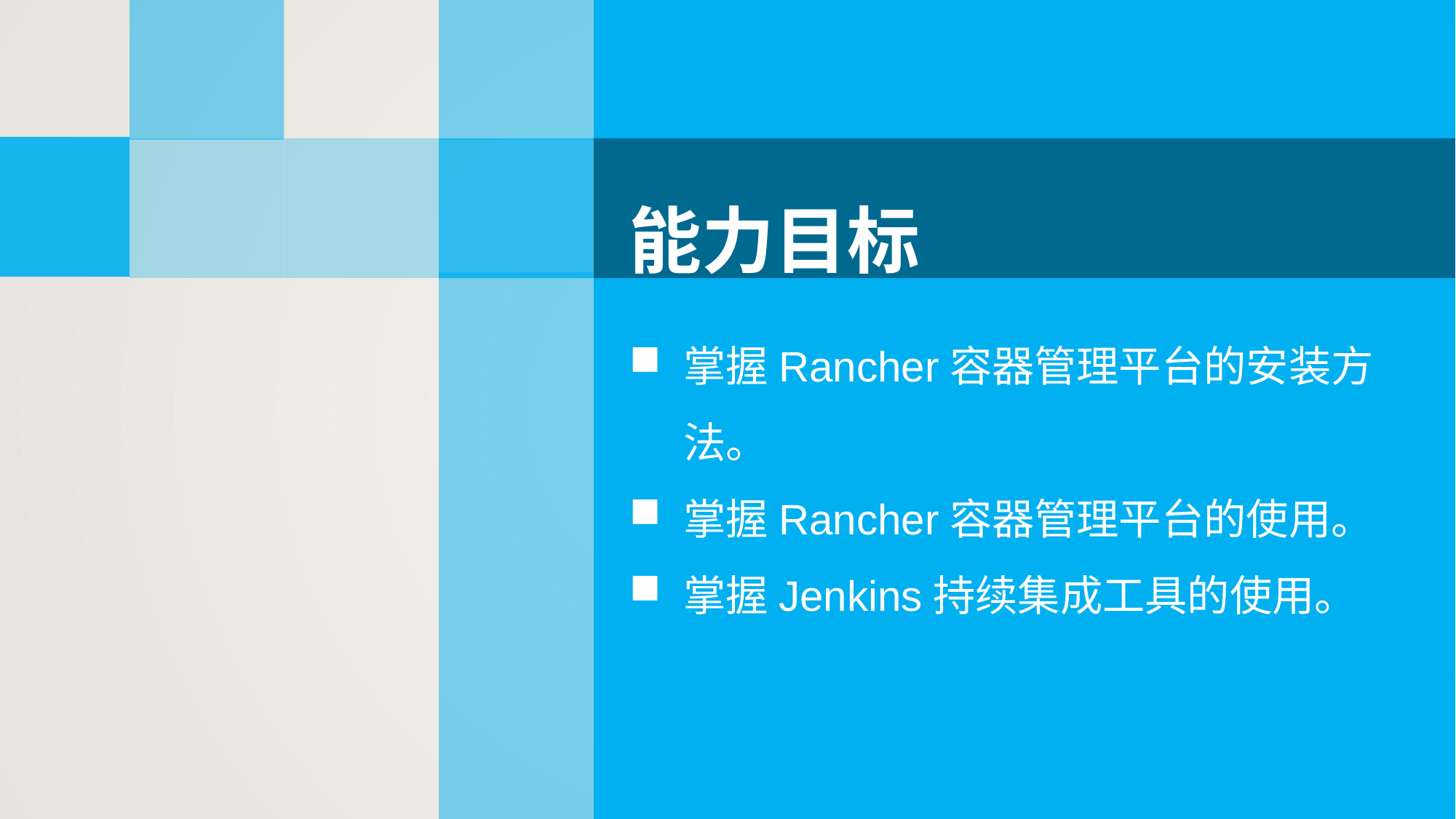

能力目标
掌握Rancher容器管理平台的安装方法。
掌握Rancher容器管理平台的使用。
掌握Jenkins持续集成工具的使用。